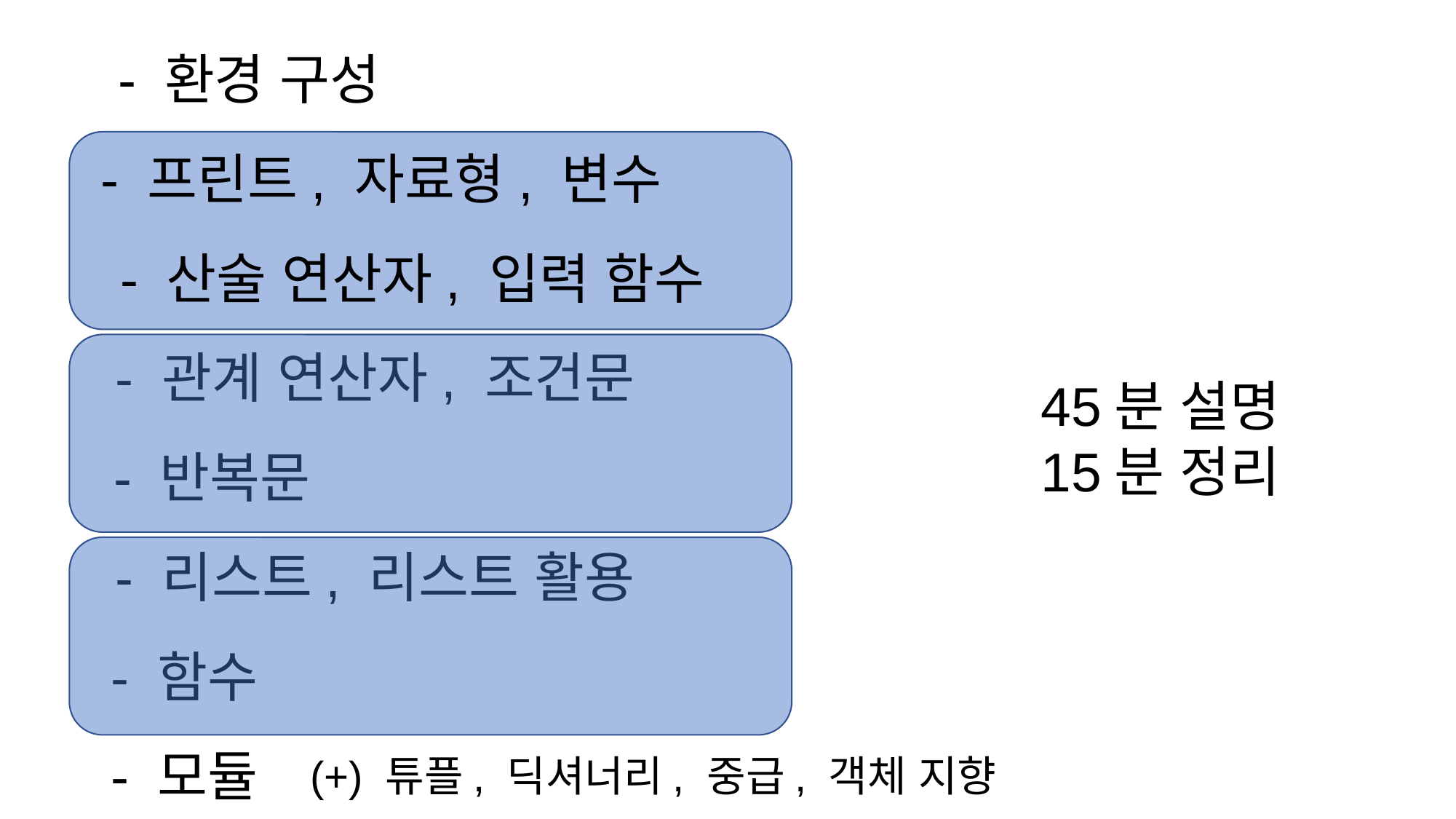

- 환경 구성

- 프린트, 자료형, 변수
- 산술 연산자, 입력 함수

- 관계 연산자, 조건문
45분 설명
15분 정리
- 반복문

- 리스트, 리스트 활용
- 함수
- 모듈
(+) 튜플, 딕셔너리, 중급, 객체 지향